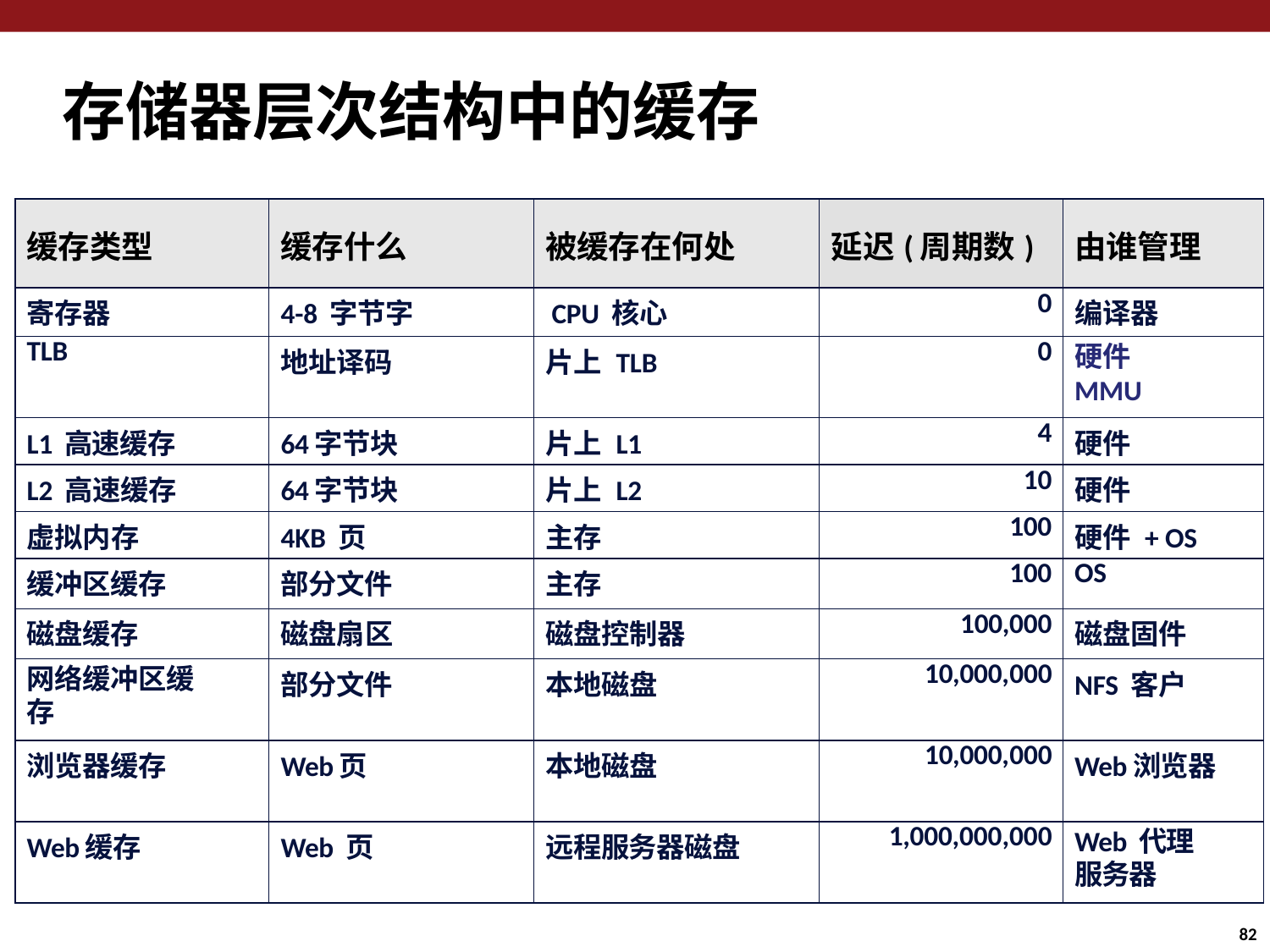

# 存储器层次结构中的缓存
| 缓存类型 | 缓存什么 | 被缓存在何处 | 延迟(周期数) | 由谁管理 |
| --- | --- | --- | --- | --- |
| 寄存器 | 4-8 字节字 | CPU 核心 | 0 | 编译器 |
| TLB | 地址译码 | 片上 TLB | 0 | 硬件MMU |
| L1 高速缓存 | 64字节块 | 片上 L1 | 4 | 硬件 |
| L2 高速缓存 | 64字节块 | 片上 L2 | 10 | 硬件 |
| 虚拟内存 | 4KB 页 | 主存 | 100 | 硬件 + OS |
| 缓冲区缓存 | 部分文件 | 主存 | 100 | OS |
| 磁盘缓存 | 磁盘扇区 | 磁盘控制器 | 100,000 | 磁盘固件 |
| 网络缓冲区缓存 | 部分文件 | 本地磁盘 | 10,000,000 | NFS 客户 |
| 浏览器缓存 | Web页 | 本地磁盘 | 10,000,000 | Web浏览器 |
| Web缓存 | Web 页 | 远程服务器磁盘 | 1,000,000,000 | Web 代理服务器 |
82